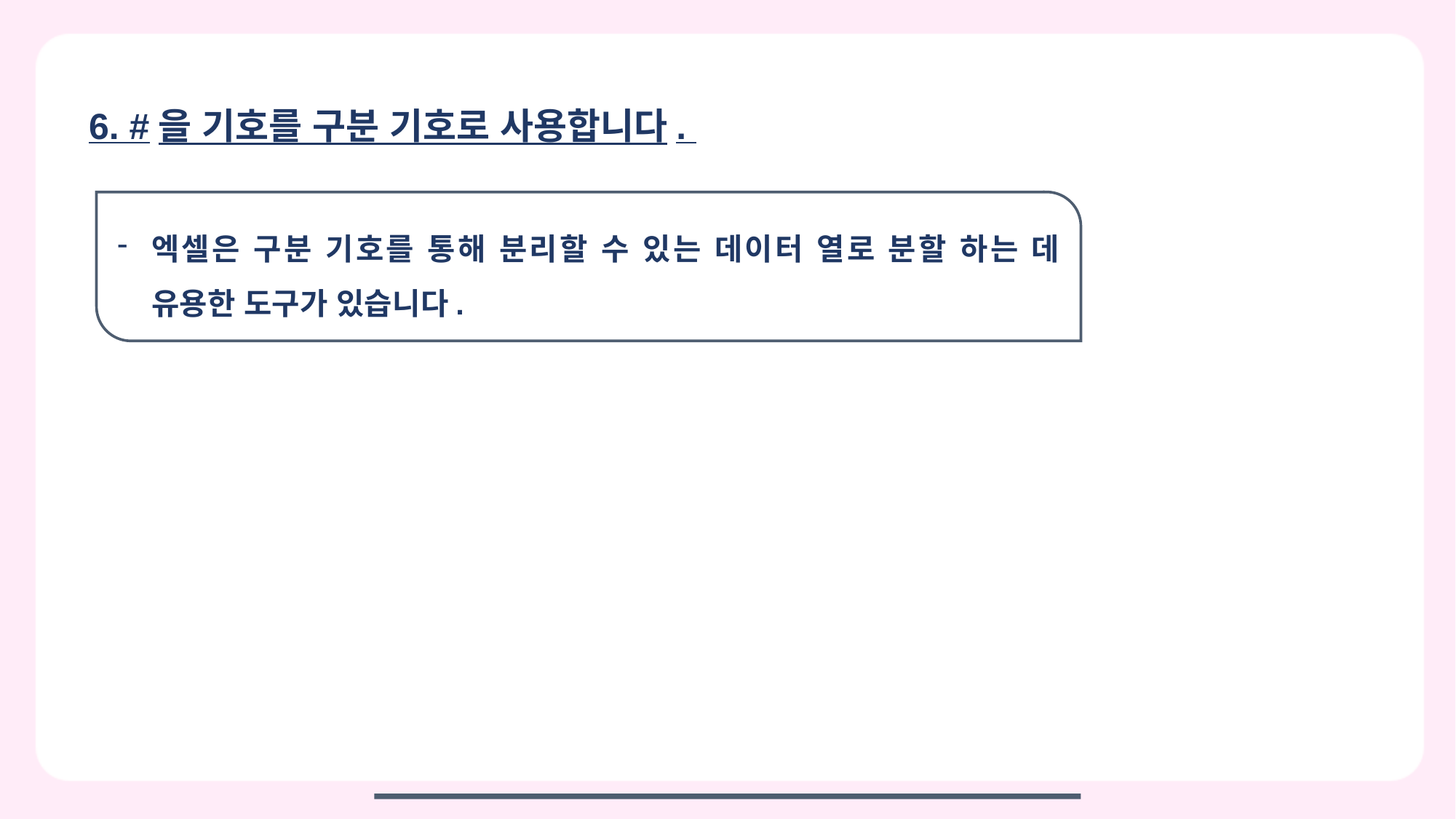

6. #을 기호를 구분 기호로 사용합니다.
엑셀은 구분 기호를 통해 분리할 수 있는 데이터 열로 분할 하는 데 유용한 도구가 있습니다.